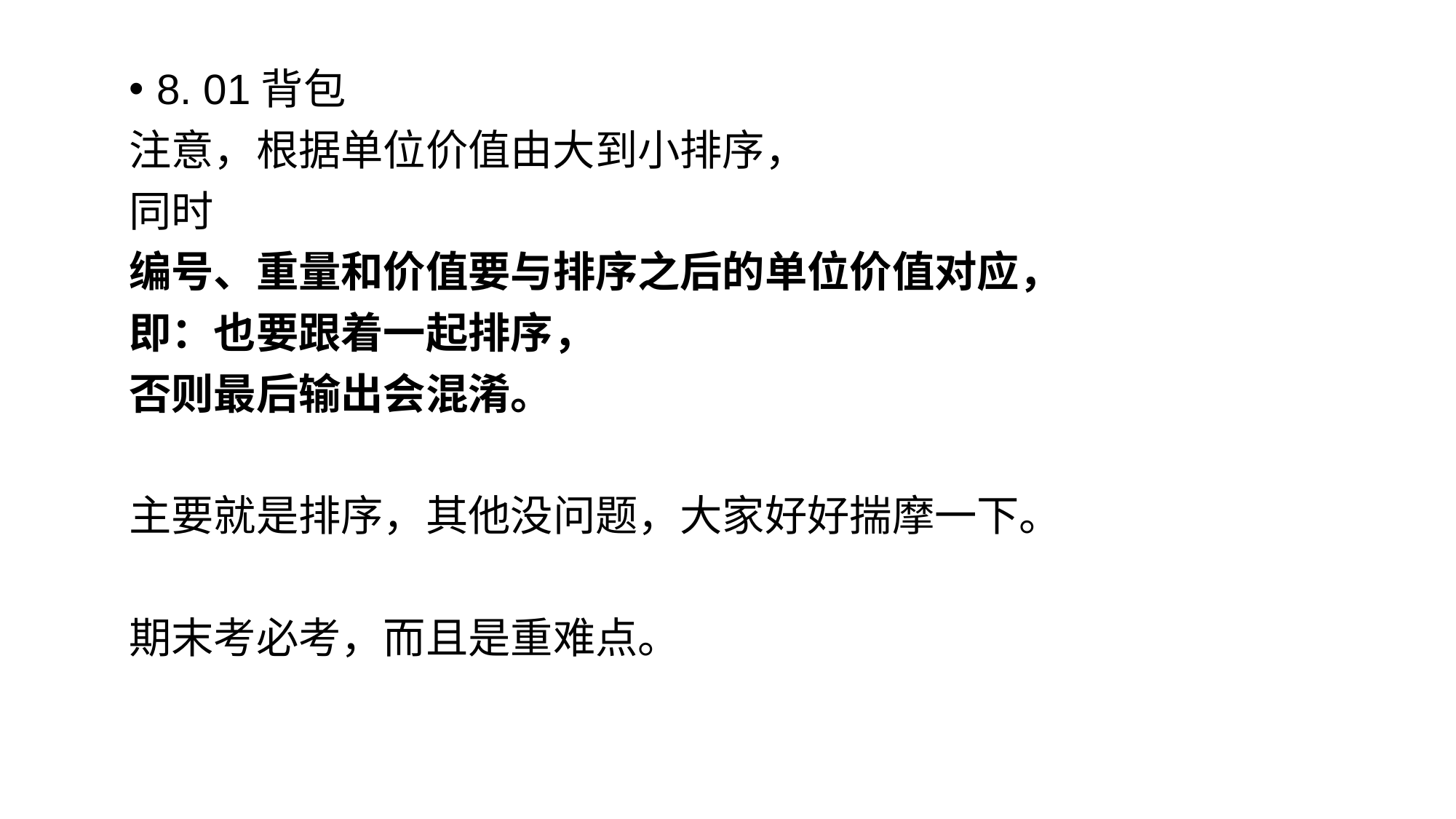

8. 01背包
注意，根据单位价值由大到小排序，
同时
编号、重量和价值要与排序之后的单位价值对应，
即：也要跟着一起排序，
否则最后输出会混淆。

主要就是排序，其他没问题，大家好好揣摩一下。

期末考必考，而且是重难点。